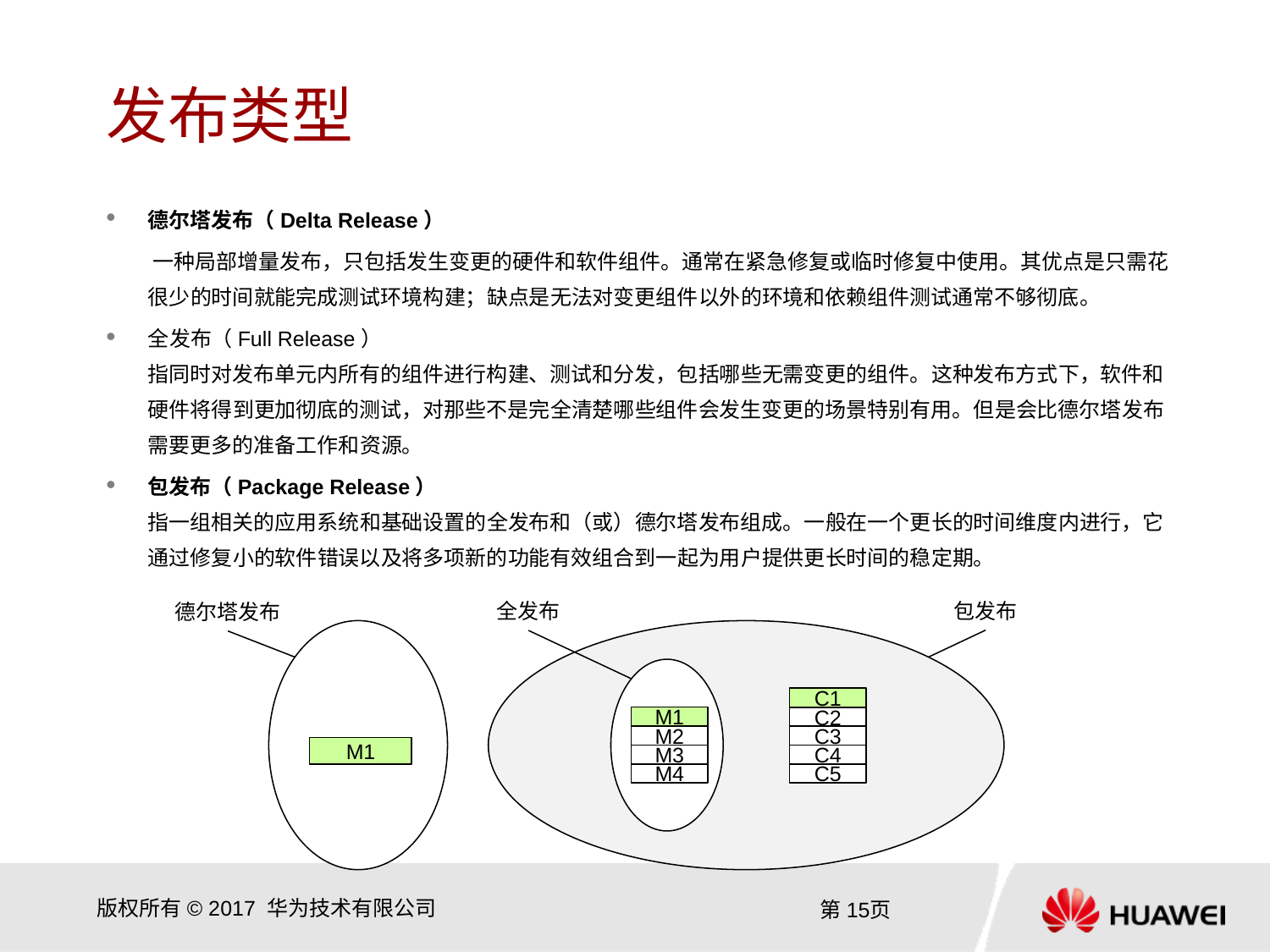

# 发布类型
德尔塔发布（Delta Release）
         一种局部增量发布，只包括发生变更的硬件和软件组件。通常在紧急修复或临时修复中使用。其优点是只需花 很少的时间就能完成测试环境构建；缺点是无法对变更组件以外的环境和依赖组件测试通常不够彻底。
全发布（Full Release）
指同时对发布单元内所有的组件进行构建、测试和分发，包括哪些无需变更的组件。这种发布方式下，软件和硬件将得到更加彻底的测试，对那些不是完全清楚哪些组件会发生变更的场景特别有用。但是会比德尔塔发布需要更多的准备工作和资源。
包发布（Package Release）
指一组相关的应用系统和基础设置的全发布和（或）德尔塔发布组成。一般在一个更长的时间维度内进行，它通过修复小的软件错误以及将多项新的功能有效组合到一起为用户提供更长时间的稳定期。

包发布
全发布
德尔塔发布

C1
M1
C2
M2
C3
M1
M3
C4
M4
C5